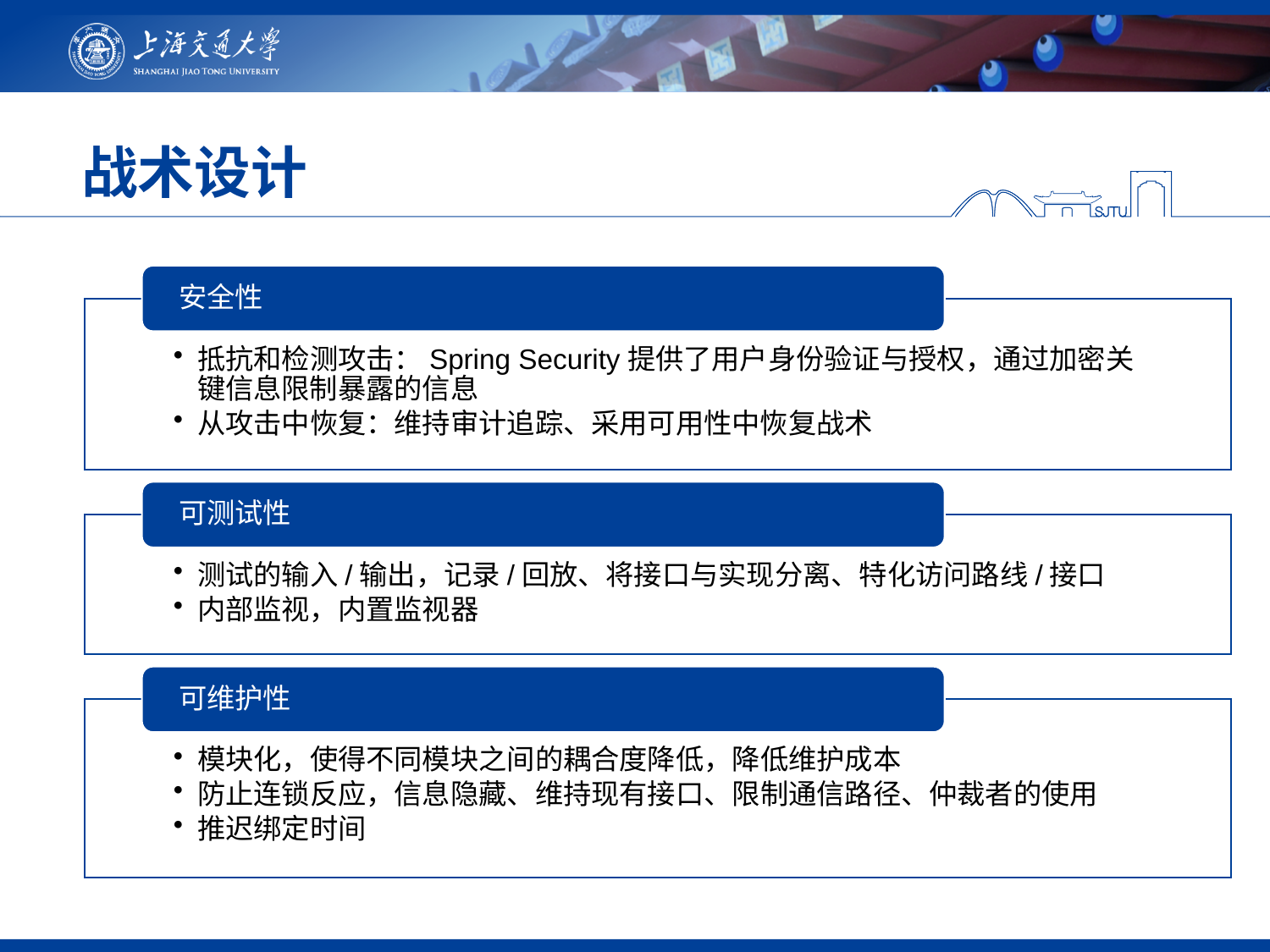

# 战术设计
抵抗和检测攻击：Spring Security提供了用户身份验证与授权，通过加密关键信息限制暴露的信息
从攻击中恢复：维持审计追踪、采用可用性中恢复战术
安全性
测试的输入/输出，记录/回放、将接口与实现分离、特化访问路线/接口
内部监视，内置监视器
可测试性
模块化，使得不同模块之间的耦合度降低，降低维护成本
防止连锁反应，信息隐藏、维持现有接口、限制通信路径、仲裁者的使用
推迟绑定时间
可维护性